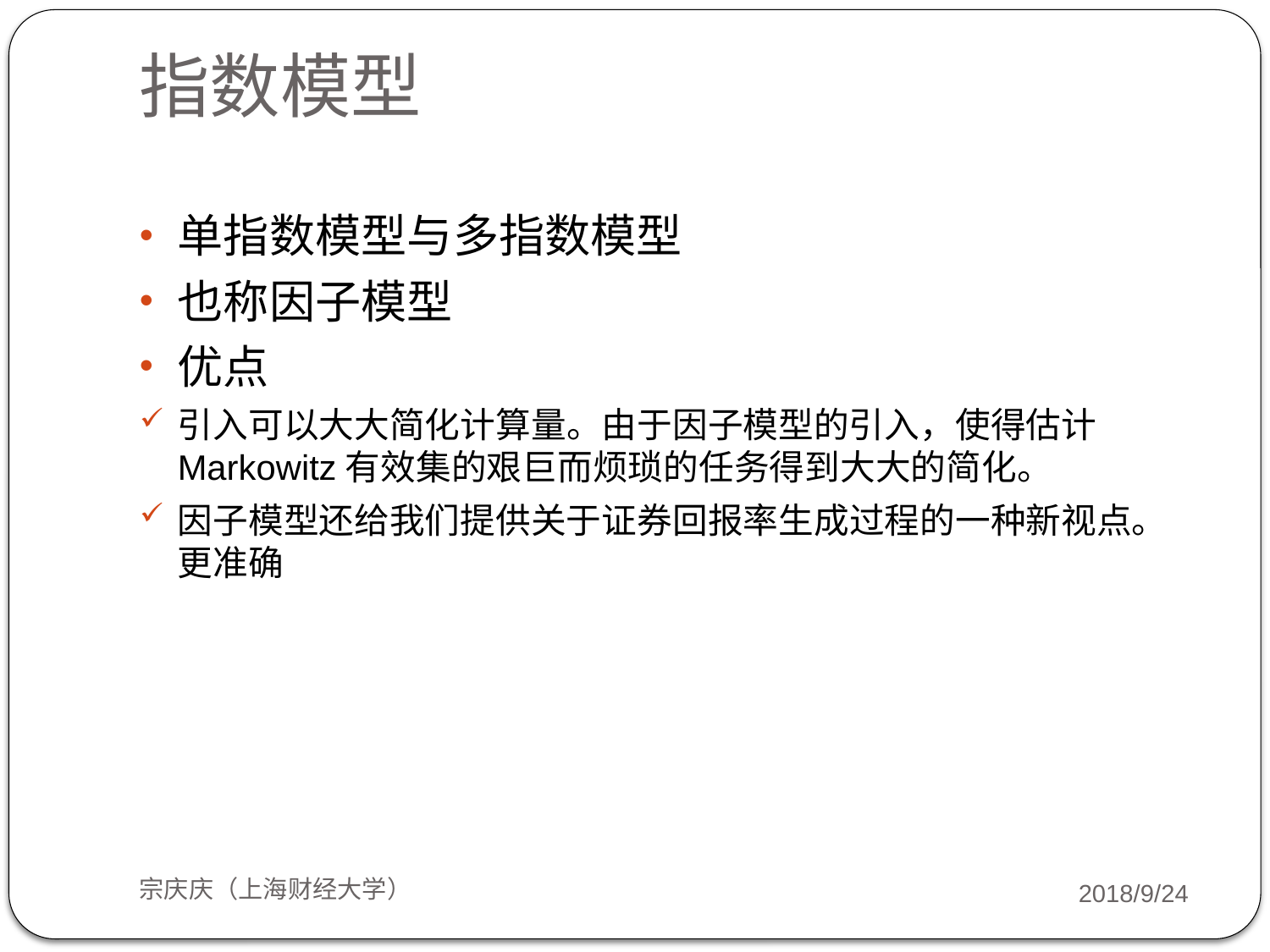

# 指数模型
单指数模型与多指数模型
也称因子模型
优点
引入可以大大简化计算量。由于因子模型的引入，使得估计Markowitz有效集的艰巨而烦琐的任务得到大大的简化。
因子模型还给我们提供关于证券回报率生成过程的一种新视点。更准确

宗庆庆（上海财经大学）
2018/9/24